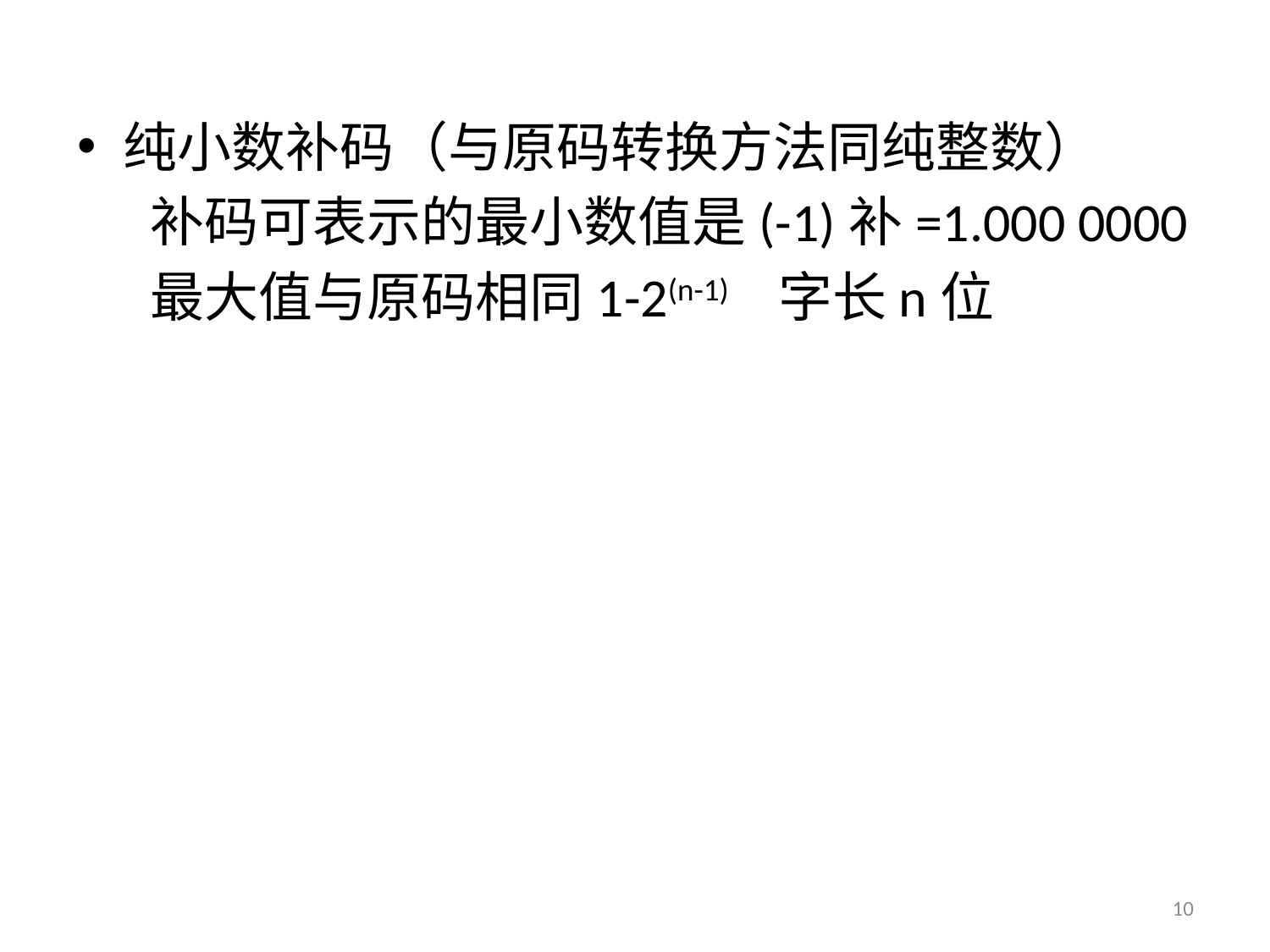

纯小数补码（与原码转换方法同纯整数）
     补码可表示的最小数值是(-1)补=1.000 0000
     最大值与原码相同1-2(n-1)   字长n位

10